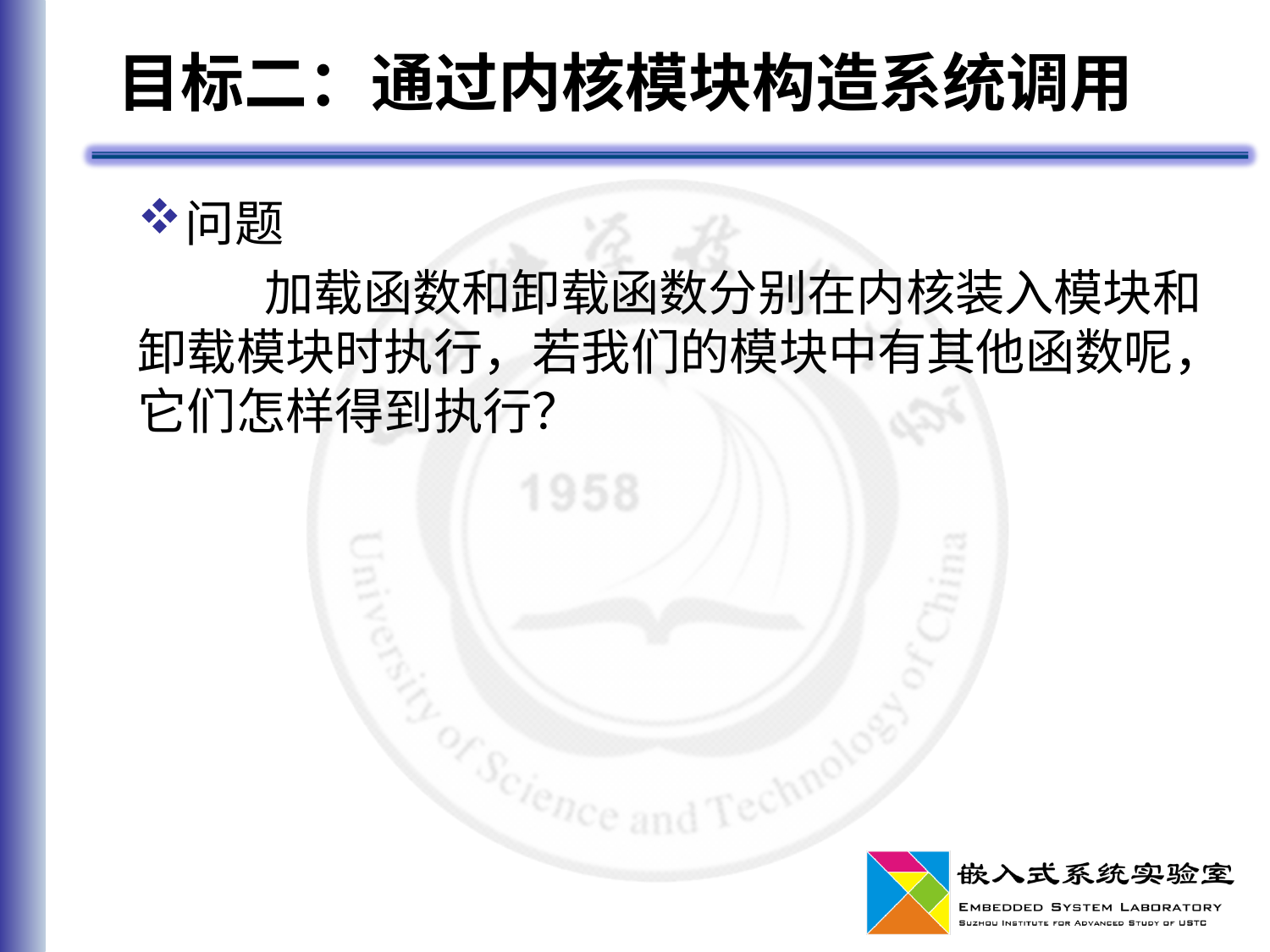

# 目标二：通过内核模块构造系统调用
问题
	加载函数和卸载函数分别在内核装入模块和卸载模块时执行，若我们的模块中有其他函数呢，它们怎样得到执行？